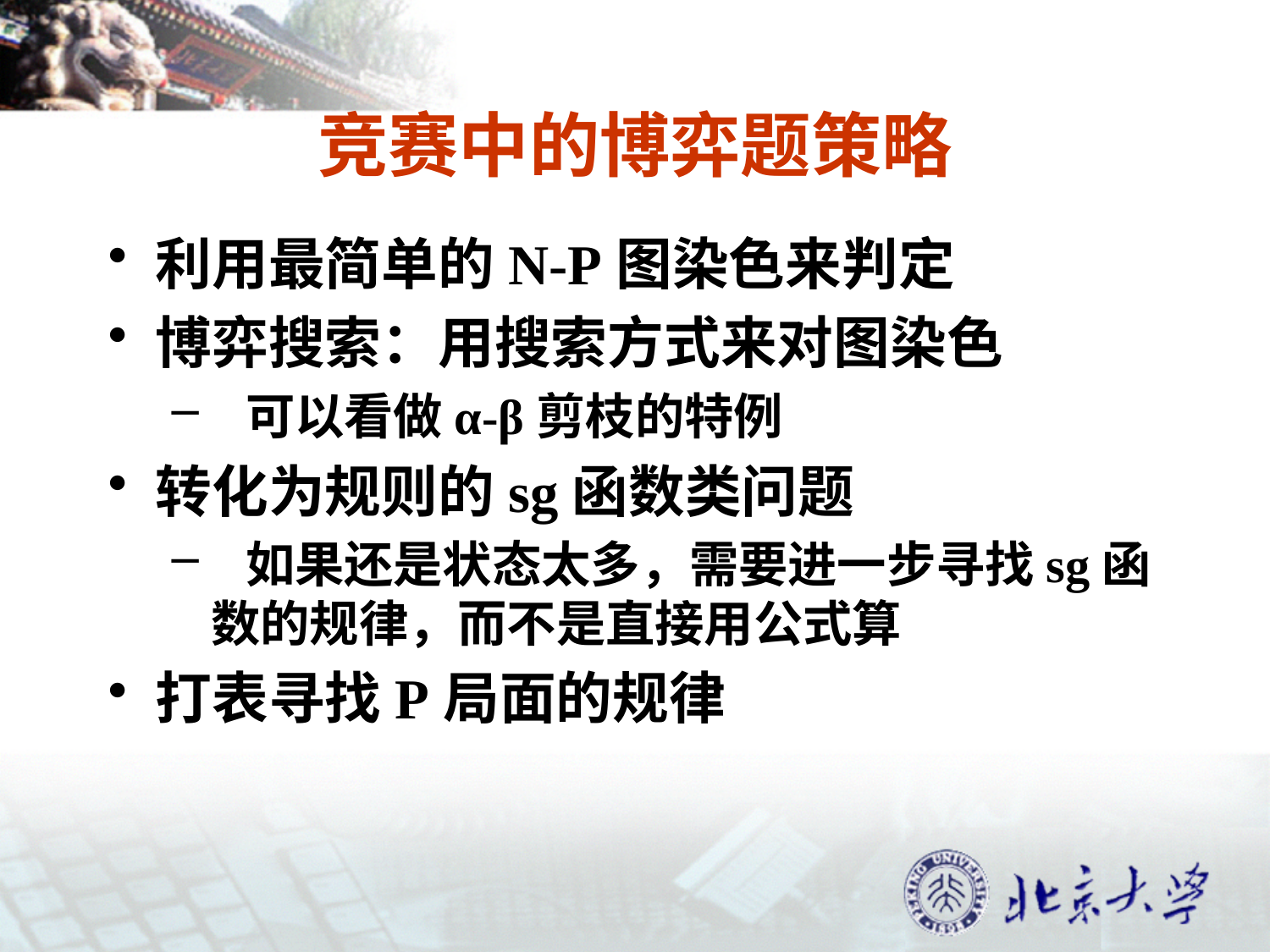

# 竞赛中的博弈题策略
利用最简单的N-P图染色来判定
博弈搜索：用搜索方式来对图染色
  可以看做α-β剪枝的特例
转化为规则的sg函数类问题
  如果还是状态太多，需要进一步寻找sg函数的规律，而不是直接用公式算
打表寻找P局面的规律